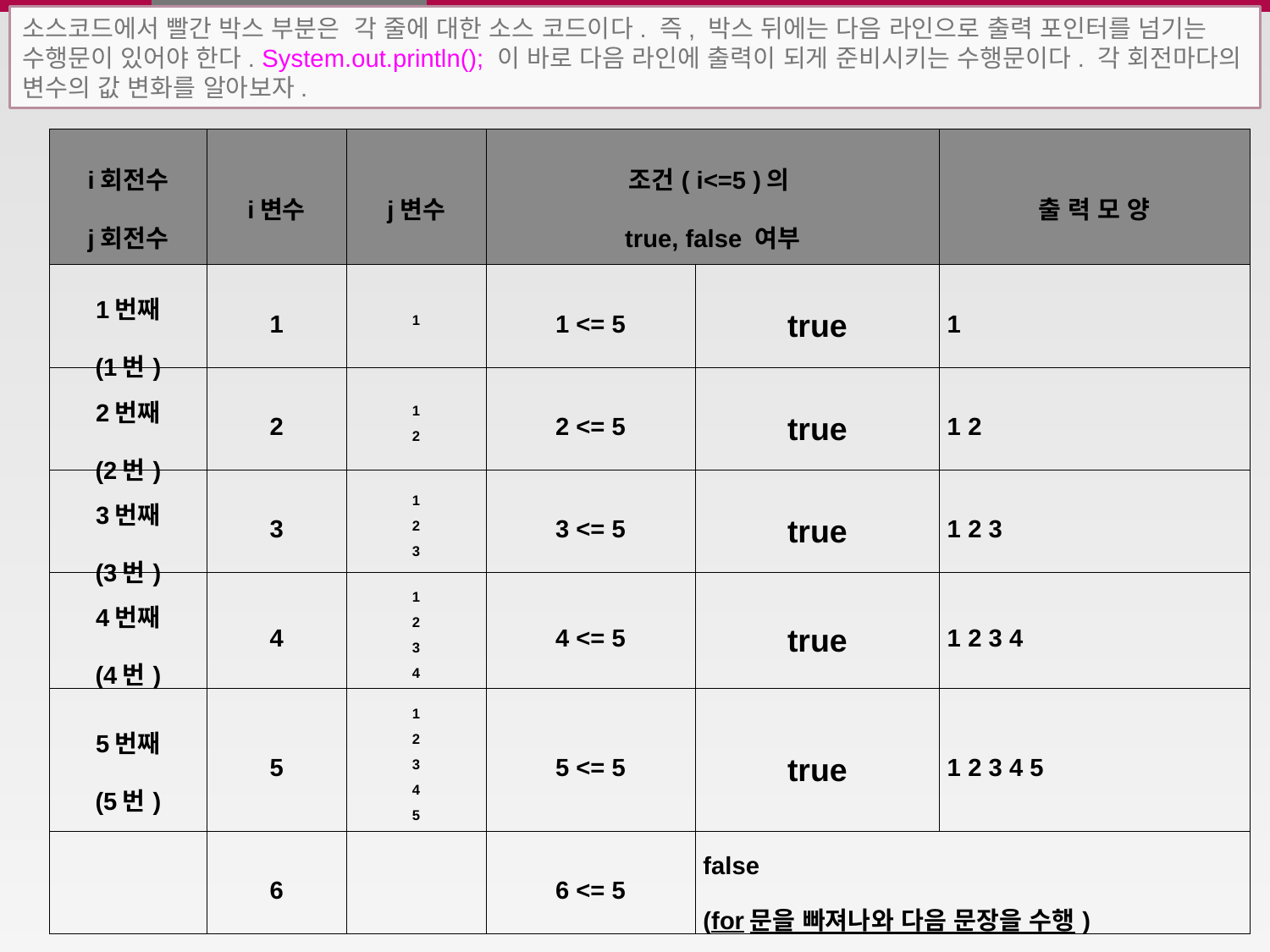

소스코드에서 빨간 박스 부분은  각 줄에 대한 소스 코드이다. 즉, 박스 뒤에는 다음 라인으로 출력 포인터를 넘기는 수행문이 있어야 한다. System.out.println(); 이 바로 다음 라인에 출력이 되게 준비시키는 수행문이다. 각 회전마다의 변수의 값 변화를 알아보자.
| i회전수 j회전수 | i변수 | j변수 | 조건( i<=5 )의 true, false 여부 |  | 출 력 모 양 |
| --- | --- | --- | --- | --- | --- |
| 1번째 (1번) | 1 | 1 | 1 <= 5 | true | 1 |
| 2번째 (2번) | 2 | 1 2 | 2 <= 5 | true | 1 2 |
| 3번째 (3번) | 3 | 1 2 3 | 3 <= 5 | true | 1 2 3 |
| 4번째 (4번) | 4 | 1 2 3 4 | 4 <= 5 | true | 1 2 3 4 |
| 5번째 (5번) | 5 | 1 2 3 4 5 | 5 <= 5 | true | 1 2 3 4 5 |
|  | 6 |  | 6 <= 5 | false (for문을 빠져나와 다음 문장을 수행) |  |